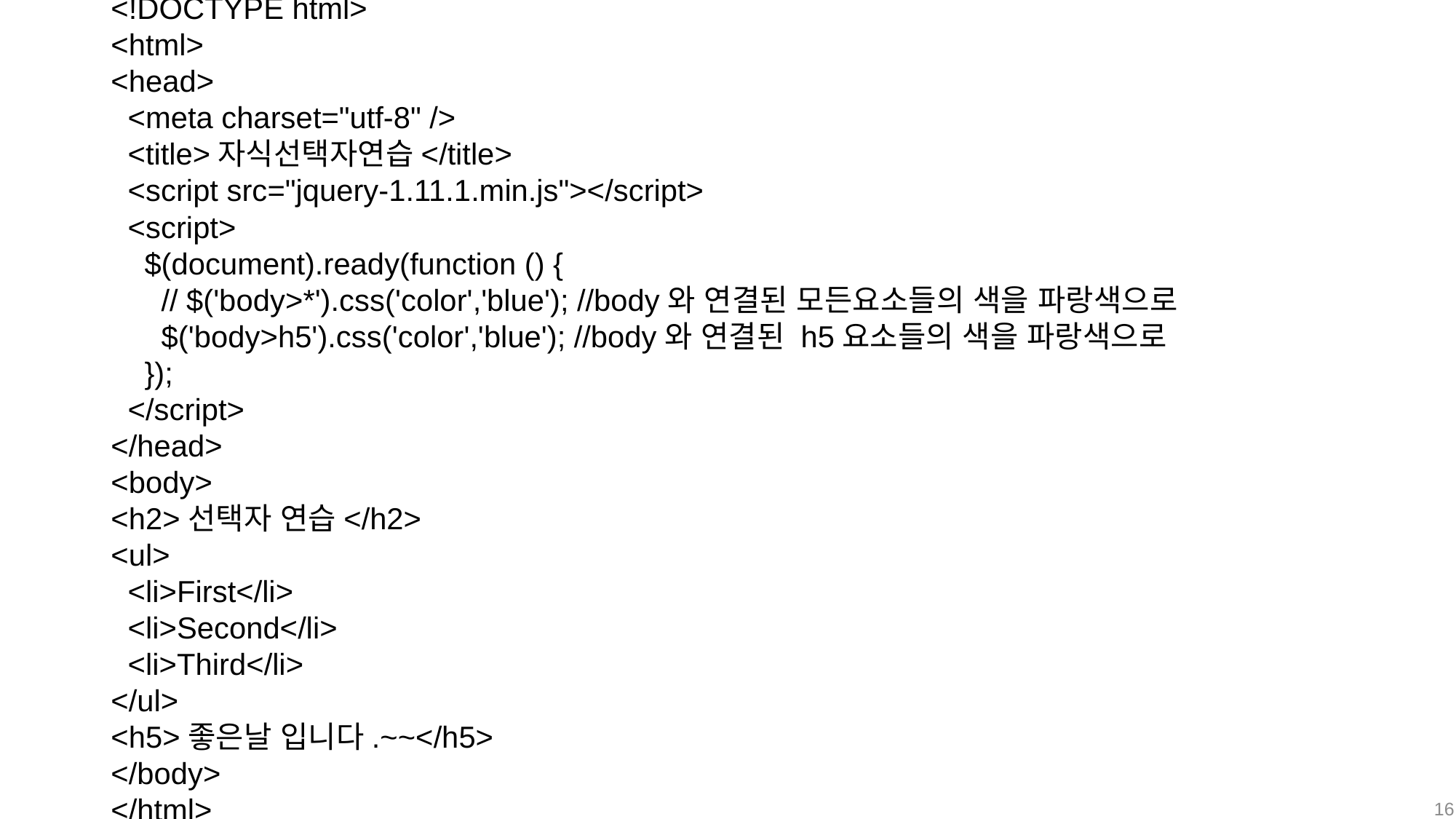

<!DOCTYPE html>
<html>
<head>
  <meta charset="utf-8" />
  <title>자식선택자연습</title>
  <script src="jquery-1.11.1.min.js"></script>
  <script>
    $(document).ready(function () {
      // $('body>*').css('color','blue'); //body와 연결된 모든요소들의 색을 파랑색으로
      $('body>h5').css('color','blue'); //body와 연결된 h5요소들의 색을 파랑색으로
    });
  </script>
</head>
<body>
<h2>선택자 연습</h2>
<ul>
  <li>First</li>
  <li>Second</li>
  <li>Third</li>
</ul>
<h5>좋은날 입니다.~~</h5>
</body>
</html>
16